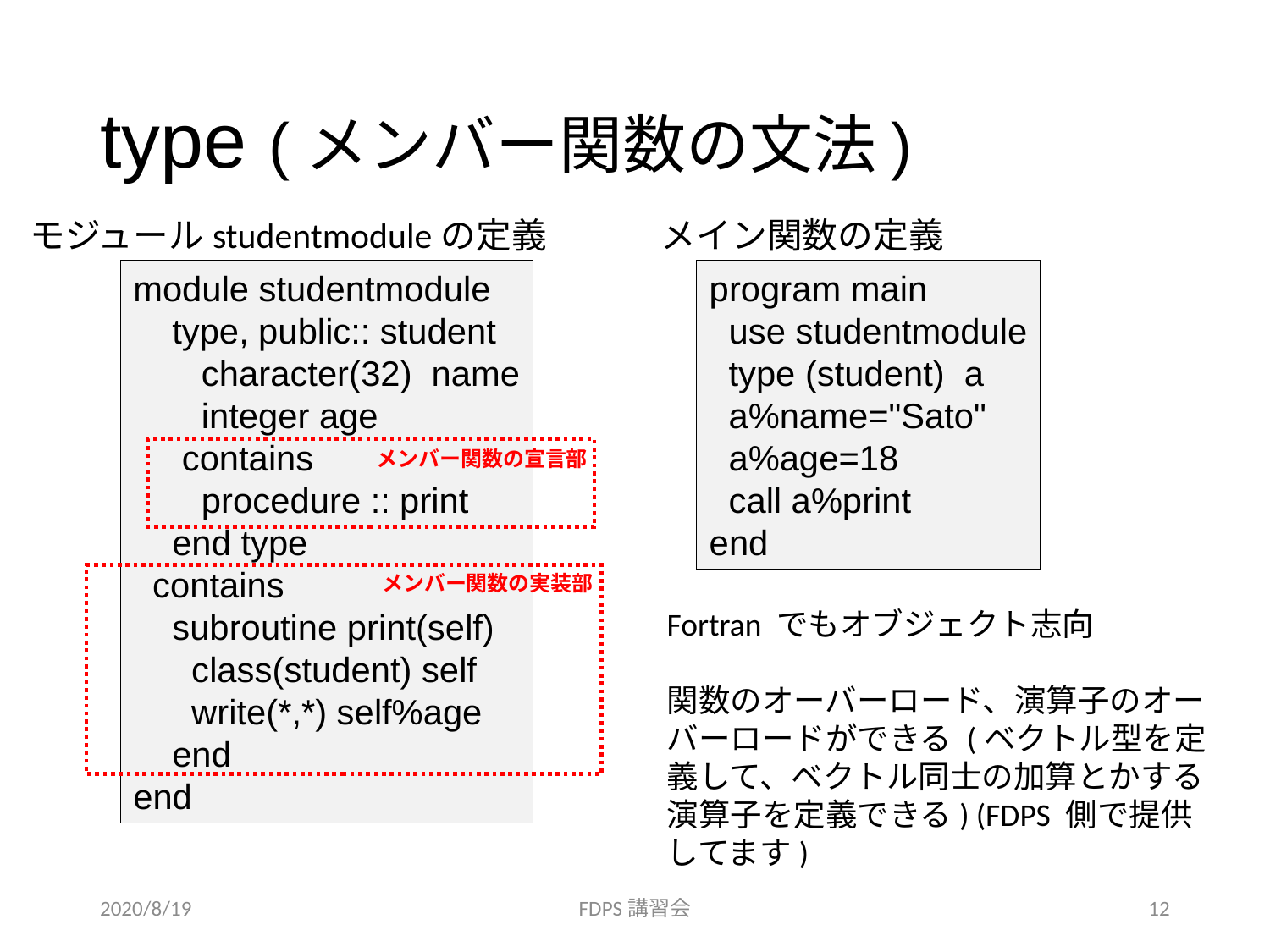

# type (メンバー関数の文法)
モジュールstudentmoduleの定義
メイン関数の定義
module studentmodule
    type, public:: student
       character(32)  name
       integer age
     contains
       procedure :: print
    end type
  contains
    subroutine print(self)
      class(student) self
      write(*,*) self%age
    end
end
program main
  use studentmodule
  type (student)  a
  a%name="Sato"
  a%age=18
  call a%print
end

メンバー関数の宣言部
メンバー関数の実装部

Fortran でもオブジェクト志向

関数のオーバーロード、演算子のオーバーロードができる (ベクトル型を定義して、ベクトル同士の加算とかする演算子を定義できる) (FDPS 側で提供してます)
2020/8/19
FDPS講習会
12